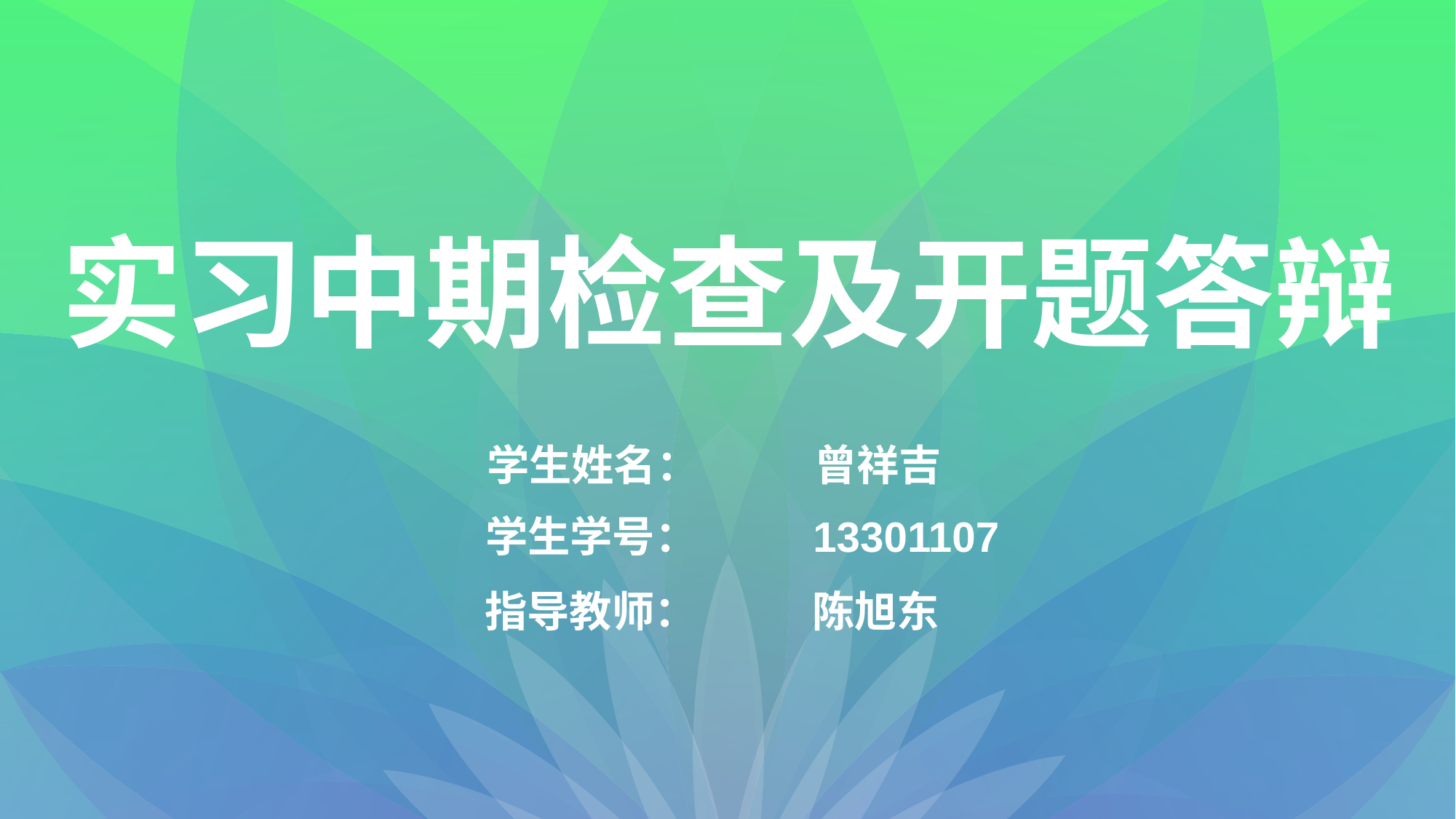

实习中期检查及开题答辩

学生姓名：		曾祥吉
学生学号：		13301107

指导教师：		陈旭东